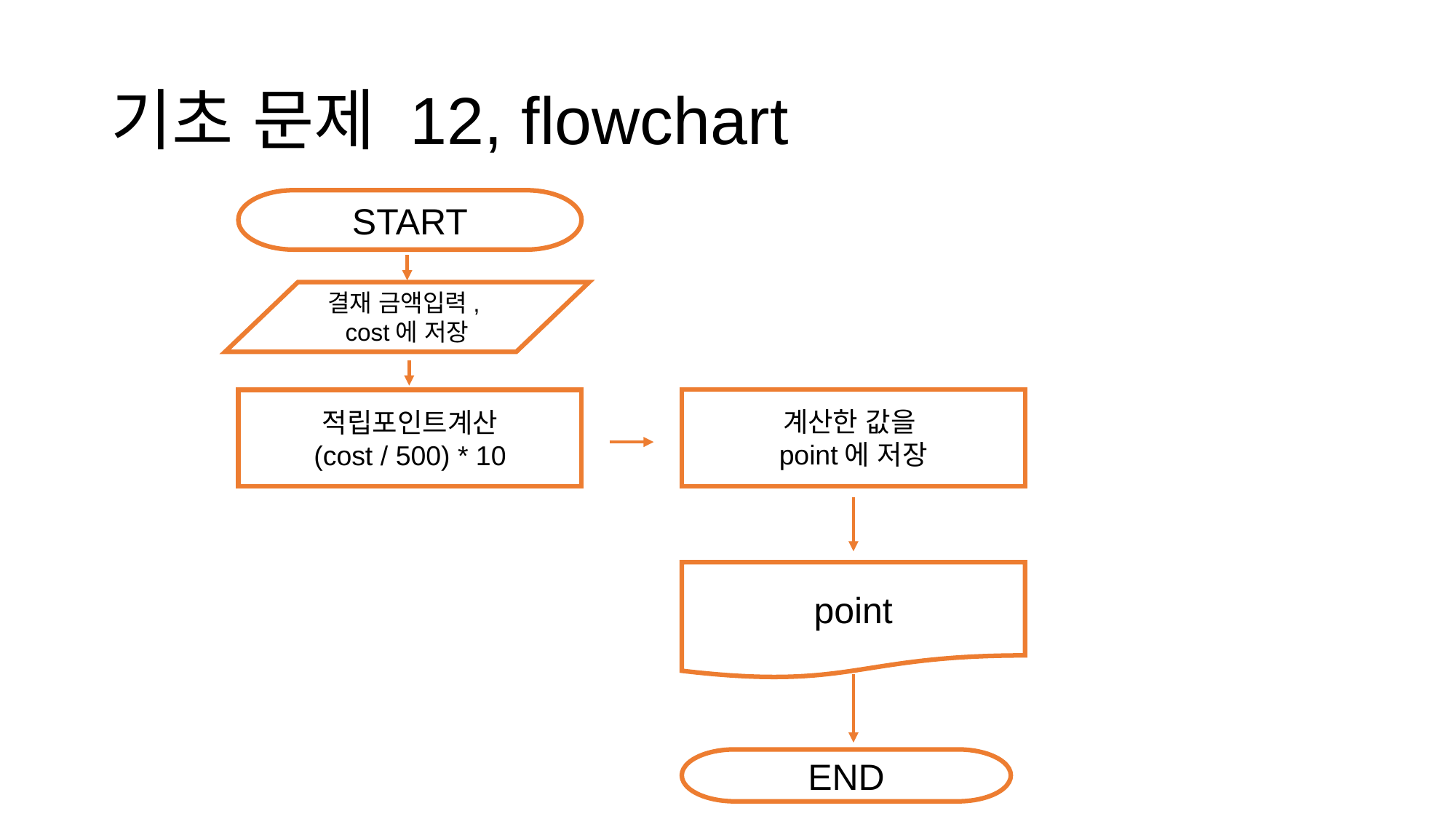

# 기초 문제 12, flowchart
START
결재 금액입력,
cost에 저장
point
END
계산한 값을
point에 저장
적립포인트계산
(cost / 500) * 10